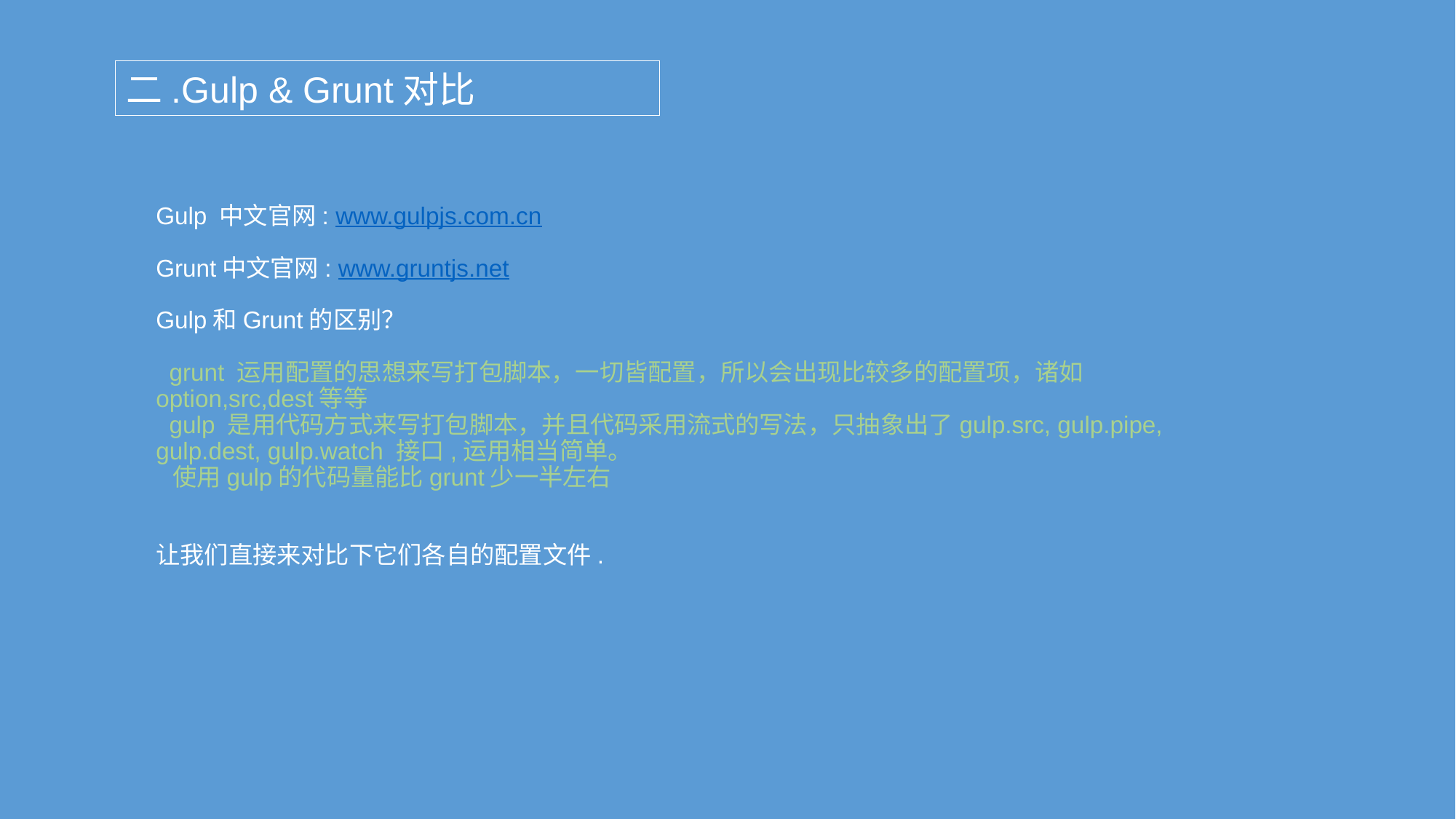

二.Gulp & Grunt对比
Gulp 中文官网: www.gulpjs.com.cn

Grunt中文官网: www.gruntjs.net

Gulp和Grunt的区别？

  grunt 运用配置的思想来写打包脚本，一切皆配置，所以会出现比较多的配置项，诸如option,src,dest等等
  gulp 是用代码方式来写打包脚本，并且代码采用流式的写法，只抽象出了gulp.src, gulp.pipe, gulp.dest, gulp.watch 接口,运用相当简单。
  使用gulp的代码量能比grunt少一半左右

让我们直接来对比下它们各自的配置文件.